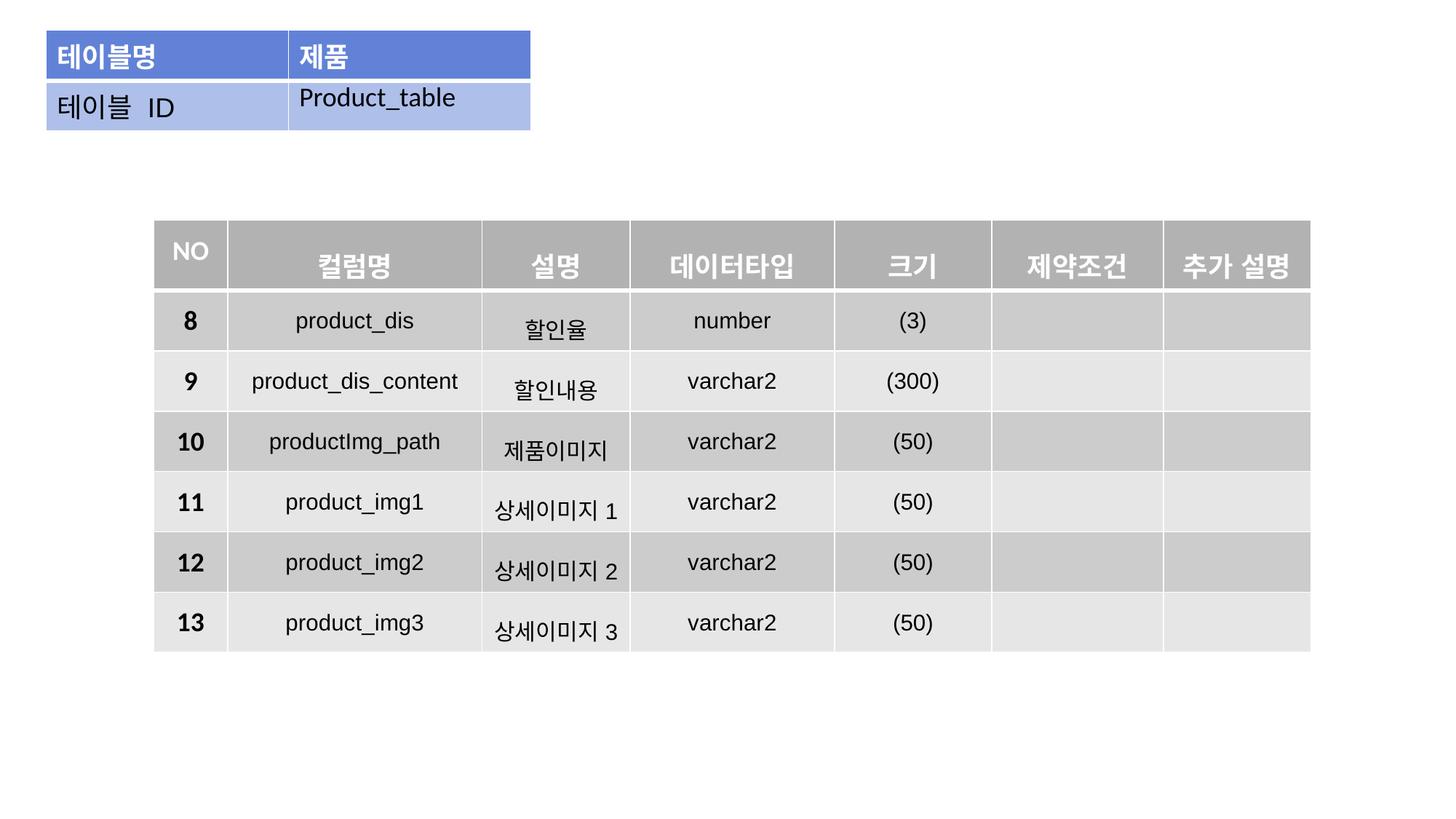

| 테이블명 | 제품 |
| --- | --- |
| 테이블 ID | Product\_table |
| NO | 컬럼명 | 설명 | 데이터타입 | 크기 | 제약조건 | 추가 설명 |
| --- | --- | --- | --- | --- | --- | --- |
| 8 | product\_dis | 할인율 | number | (3) |  |  |
| 9 | product\_dis\_content | 할인내용 | varchar2 | (300) |  |  |
| 10 | productImg\_path | 제품이미지 | varchar2 | (50) |  |  |
| 11 | product\_img1 | 상세이미지1 | varchar2 | (50) |  |  |
| 12 | product\_img2 | 상세이미지2 | varchar2 | (50) |  |  |
| 13 | product\_img3 | 상세이미지3 | varchar2 | (50) |  |  |